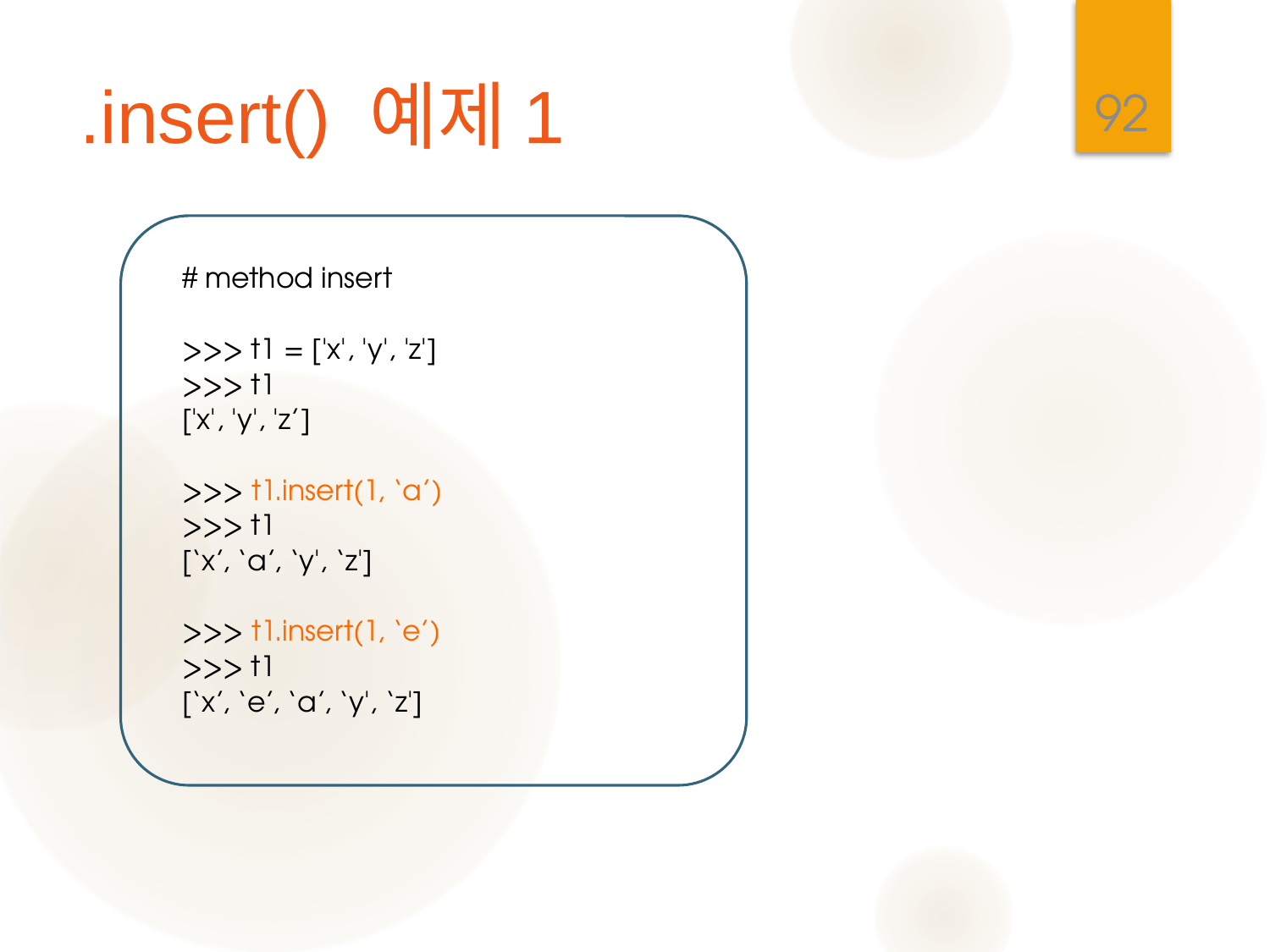

92
# .insert() 예제1

# method insert

>>> t1 = ['x', 'y', 'z']
>>> t1
['x', 'y', 'z’]

>>> t1.insert(1, ‘a’)
>>> t1
[‘x’, ‘a’, ‘y', ‘z']

>>> t1.insert(1, ‘e’)
>>> t1
[‘x’, ‘e’, ‘a’, ‘y', ‘z']